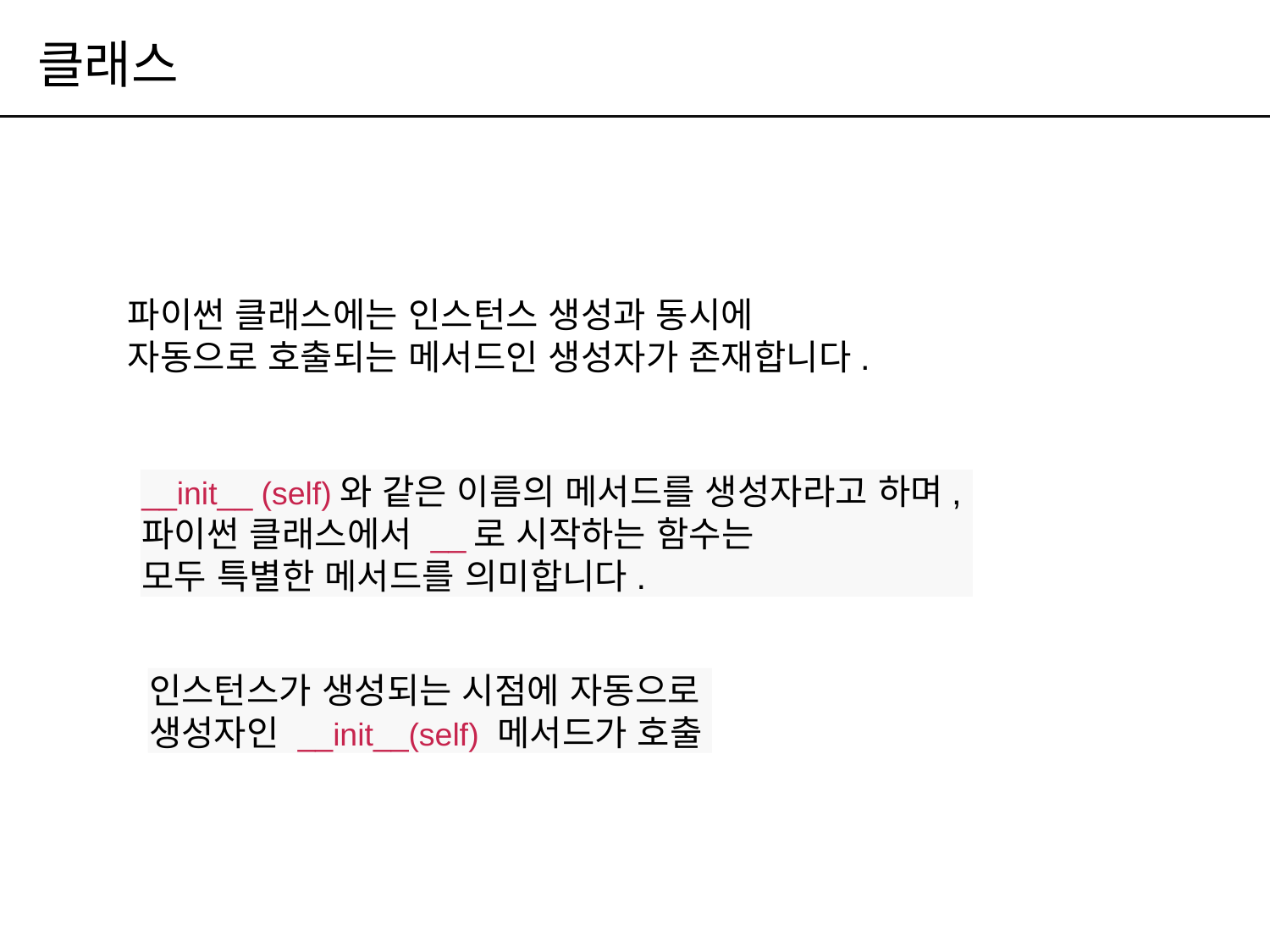

# 클래스
파이썬 클래스에는 인스턴스 생성과 동시에
자동으로 호출되는 메서드인 생성자가 존재합니다.
__init__ (self)와 같은 이름의 메서드를 생성자라고 하며,
파이썬 클래스에서 __로 시작하는 함수는
모두 특별한 메서드를 의미합니다.
인스턴스가 생성되는 시점에 자동으로
생성자인 __init__(self) 메서드가 호출